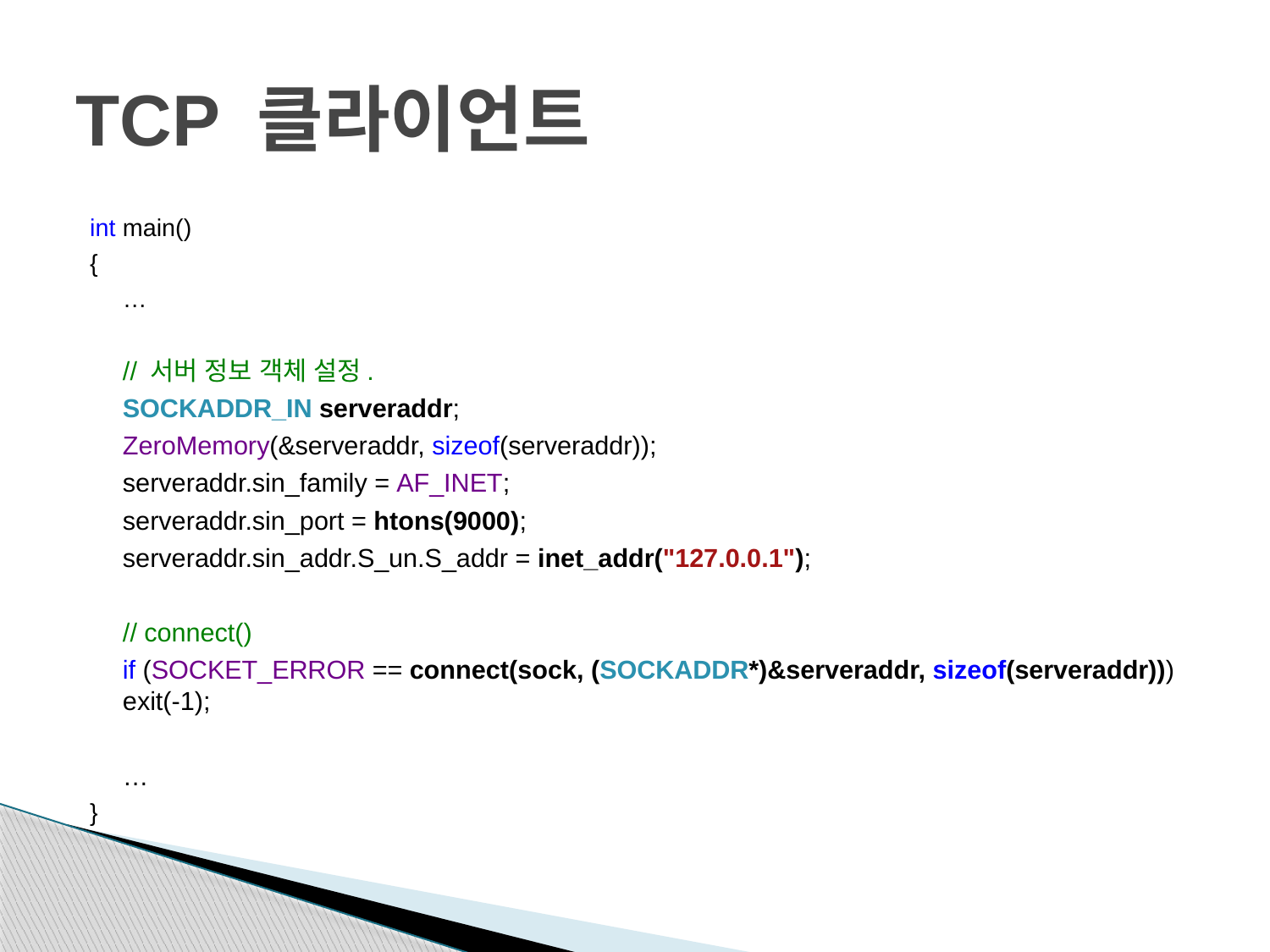

# TCP 클라이언트
int main()
{
	…

	// 서버 정보 객체 설정.
	SOCKADDR_IN serveraddr;
	ZeroMemory(&serveraddr, sizeof(serveraddr));
	serveraddr.sin_family = AF_INET;
	serveraddr.sin_port = htons(9000);
	serveraddr.sin_addr.S_un.S_addr = inet_addr("127.0.0.1");

	// connect()
	if (SOCKET_ERROR == connect(sock, (SOCKADDR*)&serveraddr, sizeof(serveraddr))) exit(-1);

	…
}